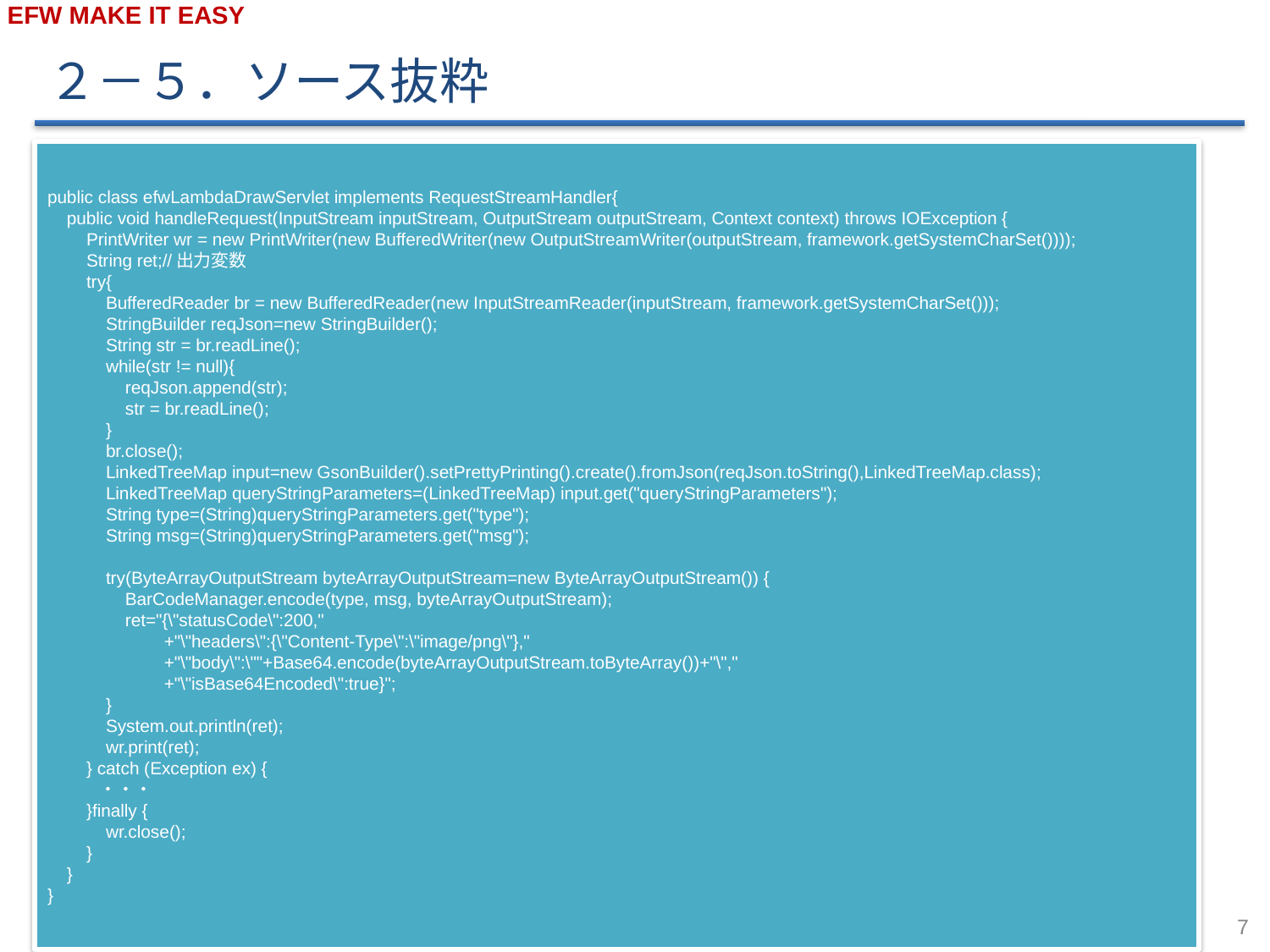

２－５．ソース抜粋
public class efwLambdaDrawServlet implements RequestStreamHandler{
    public void handleRequest(InputStream inputStream, OutputStream outputStream, Context context) throws IOException {
        PrintWriter wr = new PrintWriter(new BufferedWriter(new OutputStreamWriter(outputStream, framework.getSystemCharSet())));
        String ret;//出力変数
        try{
            BufferedReader br = new BufferedReader(new InputStreamReader(inputStream, framework.getSystemCharSet()));
            StringBuilder reqJson=new StringBuilder();
            String str = br.readLine();
            while(str != null){
                reqJson.append(str);
                str = br.readLine();
            }
            br.close();
            LinkedTreeMap input=new GsonBuilder().setPrettyPrinting().create().fromJson(reqJson.toString(),LinkedTreeMap.class);
            LinkedTreeMap queryStringParameters=(LinkedTreeMap) input.get("queryStringParameters");
            String type=(String)queryStringParameters.get("type");
            String msg=(String)queryStringParameters.get("msg");

            try(ByteArrayOutputStream byteArrayOutputStream=new ByteArrayOutputStream()) {
                BarCodeManager.encode(type, msg, byteArrayOutputStream);
                ret="{\"statusCode\":200,"
                        +"\"headers\":{\"Content-Type\":\"image/png\"},"
                        +"\"body\":\""+Base64.encode(byteArrayOutputStream.toByteArray())+"\","
                        +"\"isBase64Encoded\":true}";
            }
            System.out.println(ret);
            wr.print(ret);
        } catch (Exception ex) {
            ・・・
        }finally {
            wr.close();
        }
    }
}
7